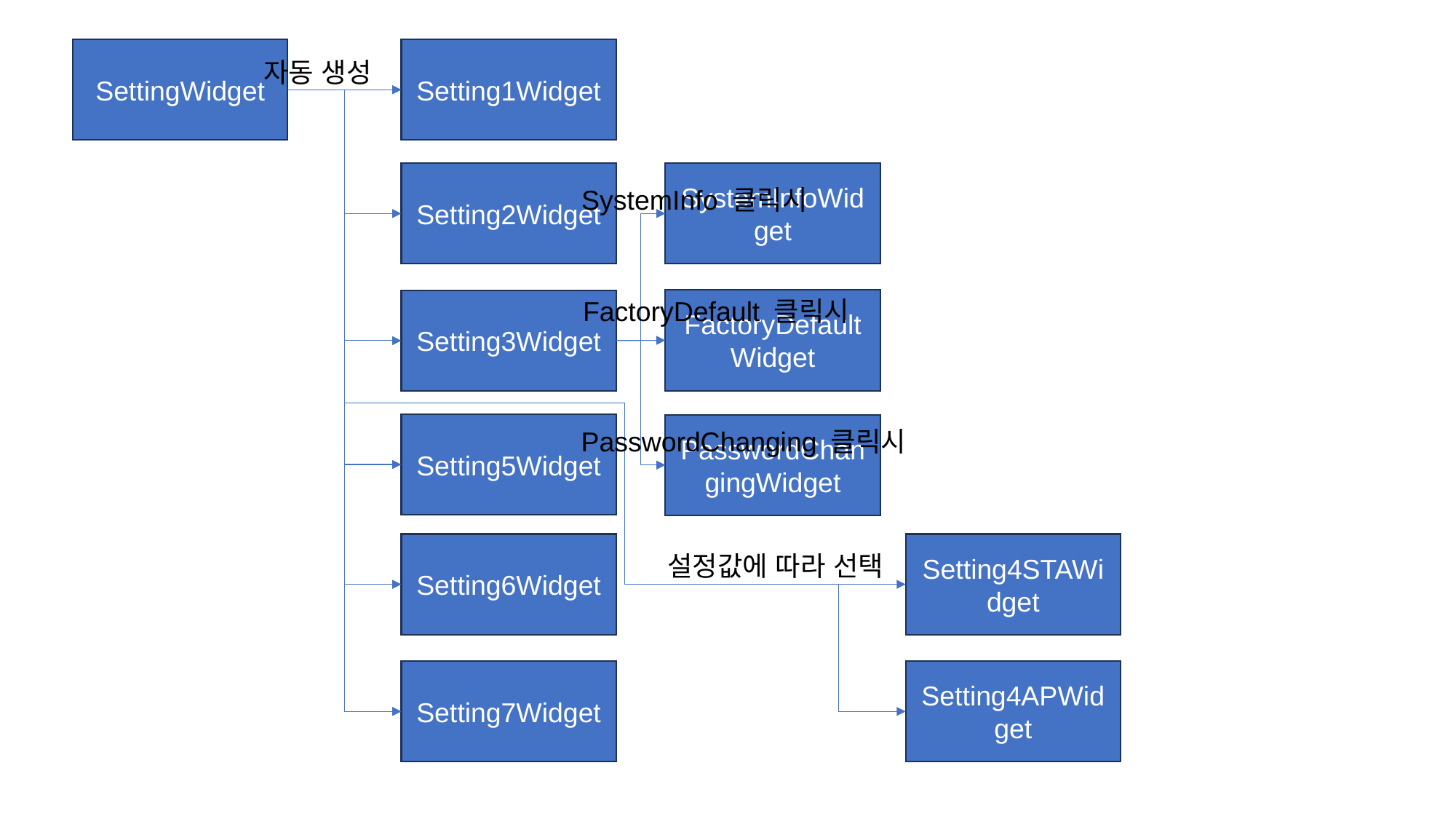

SettingWidget
Setting1Widget
자동 생성
Setting2Widget
SystemInfoWidget
SystemInfo 클릭시
FactoryDefault 클릭시
FactoryDefaultWidget
Setting3Widget
Setting5Widget
PasswordChangingWidget
PasswordChanging 클릭시
Setting6Widget
Setting4STAWidget
설정값에 따라 선택
Setting7Widget
Setting4APWidget